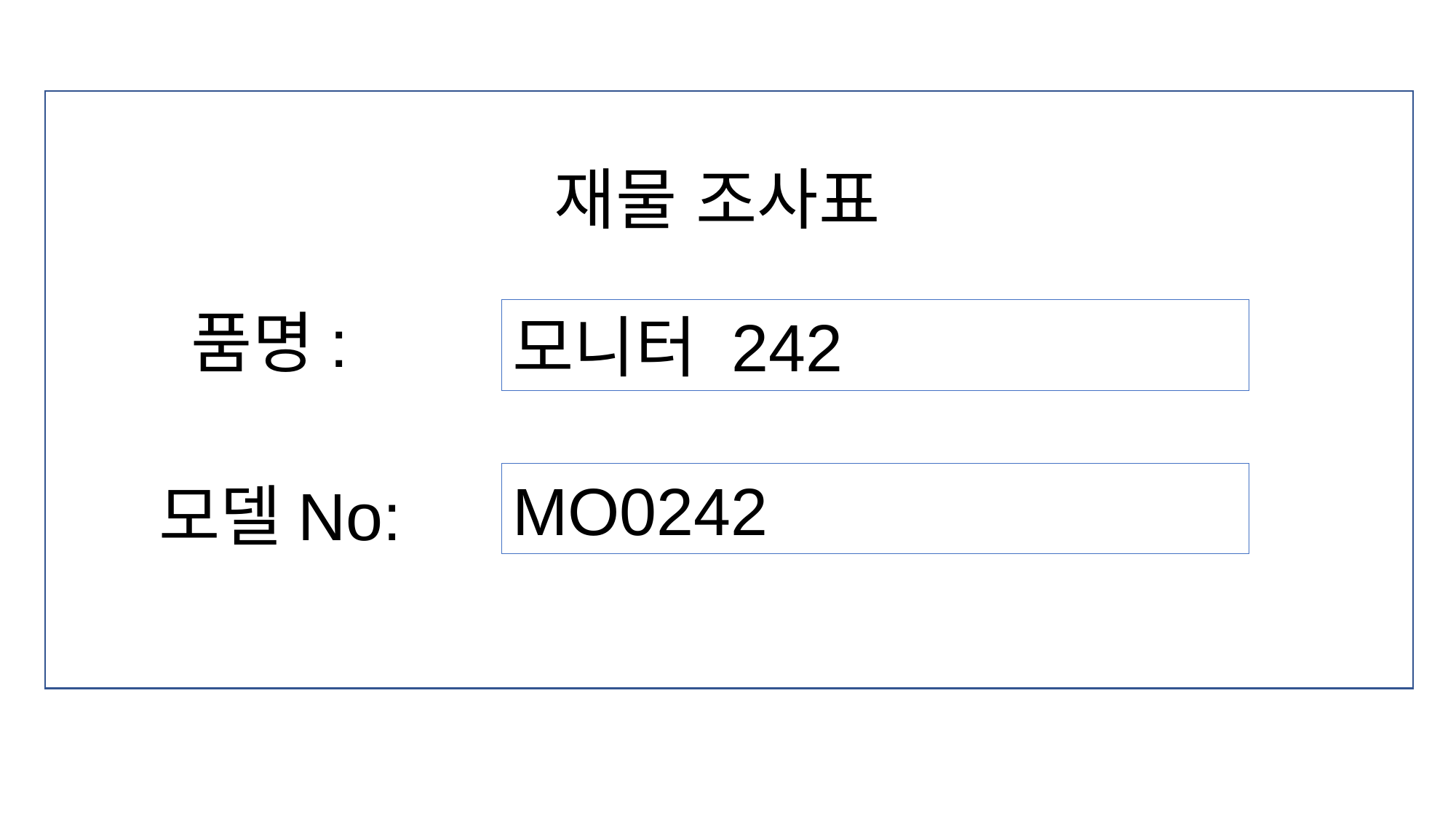

재물 조사표
품명:
모니터 242
MO0242
모델No: